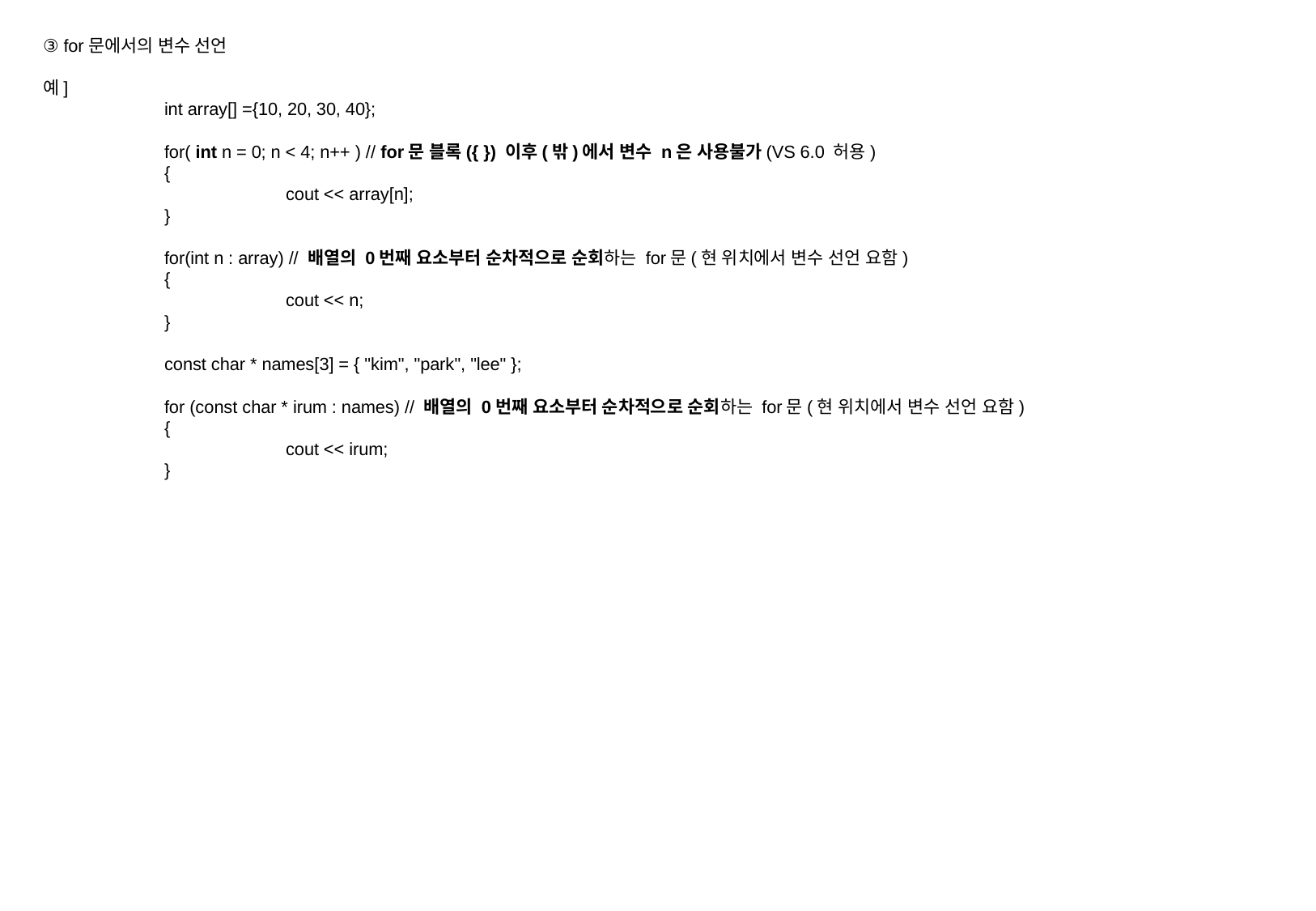

③ for문에서의 변수 선언

예]
	int array[] ={10, 20, 30, 40};

	for( int n = 0; n < 4; n++ ) // for문 블록({ }) 이후(밖)에서 변수 n은 사용불가(VS 6.0 허용)
	{
		cout << array[n];
	}

	for(int n : array) // 배열의 0번째 요소부터 순차적으로 순회하는 for문(현 위치에서 변수 선언 요함)
	{
		cout << n;
	}

	const char * names[3] = { "kim", "park", "lee" };

	for (const char * irum : names) // 배열의 0번째 요소부터 순차적으로 순회하는 for문(현 위치에서 변수 선언 요함)
	{
		cout << irum;
	}